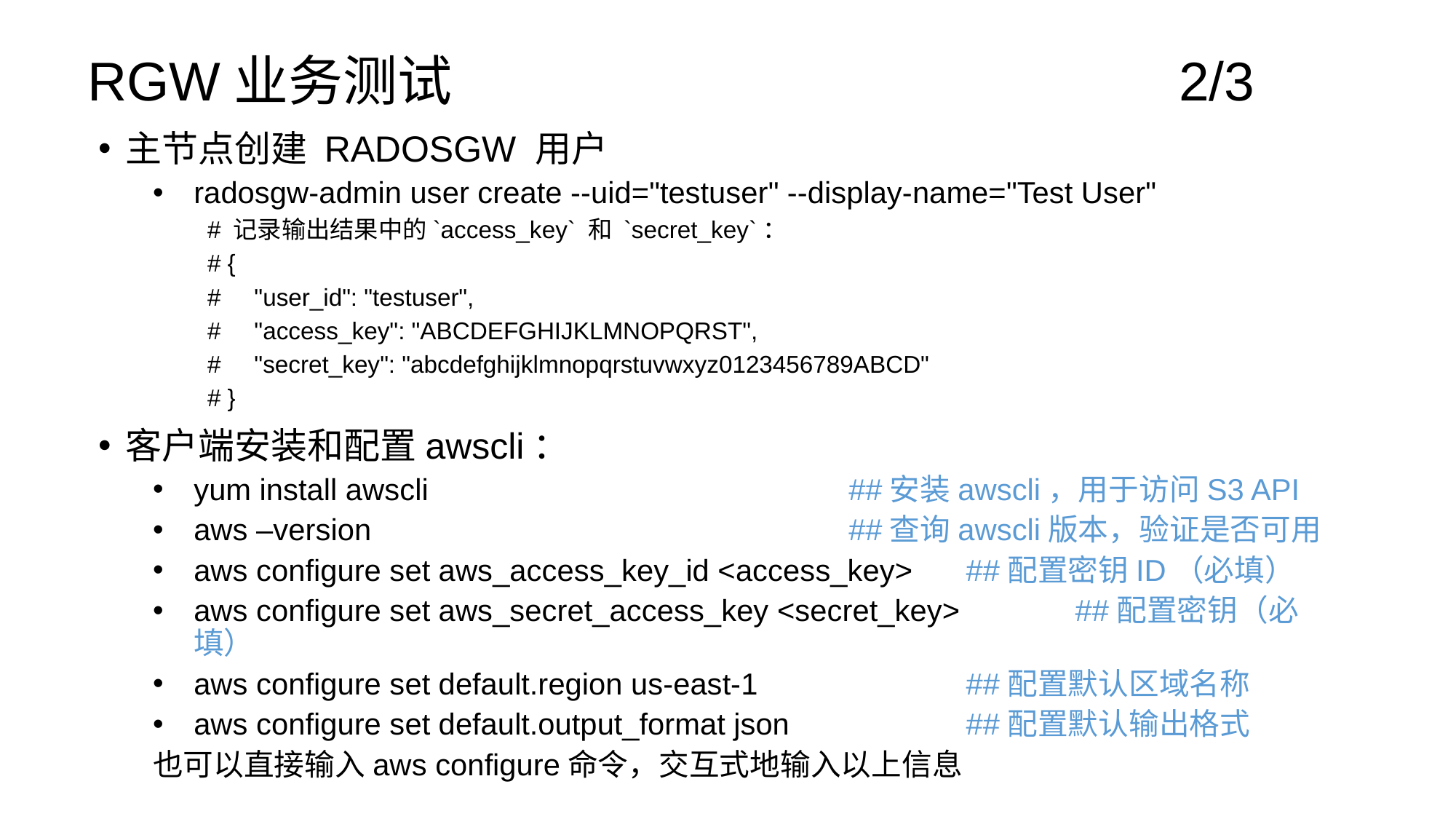

# RGW业务测试							2/3
主节点创建 RADOSGW 用户
radosgw-admin user create --uid="testuser" --display-name="Test User"
# 记录输出结果中的`access_key` 和 `secret_key`：
# {
#     "user_id": "testuser",
#     "access_key": "ABCDEFGHIJKLMNOPQRST",
#     "secret_key": "abcdefghijklmnopqrstuvwxyz0123456789ABCD"
# }
客户端安装和配置awscli：
yum install awscli				##安装awscli，用于访问S3 API
aws –version					##查询awscli版本，验证是否可用
aws configure set aws_access_key_id <access_key>	 ##配置密钥ID（必填）
aws configure set aws_secret_access_key <secret_key>	 ##配置密钥（必填）
aws configure set default.region us-east-1		 ##配置默认区域名称
aws configure set default.output_format json		 ##配置默认输出格式
也可以直接输入aws configure命令，交互式地输入以上信息